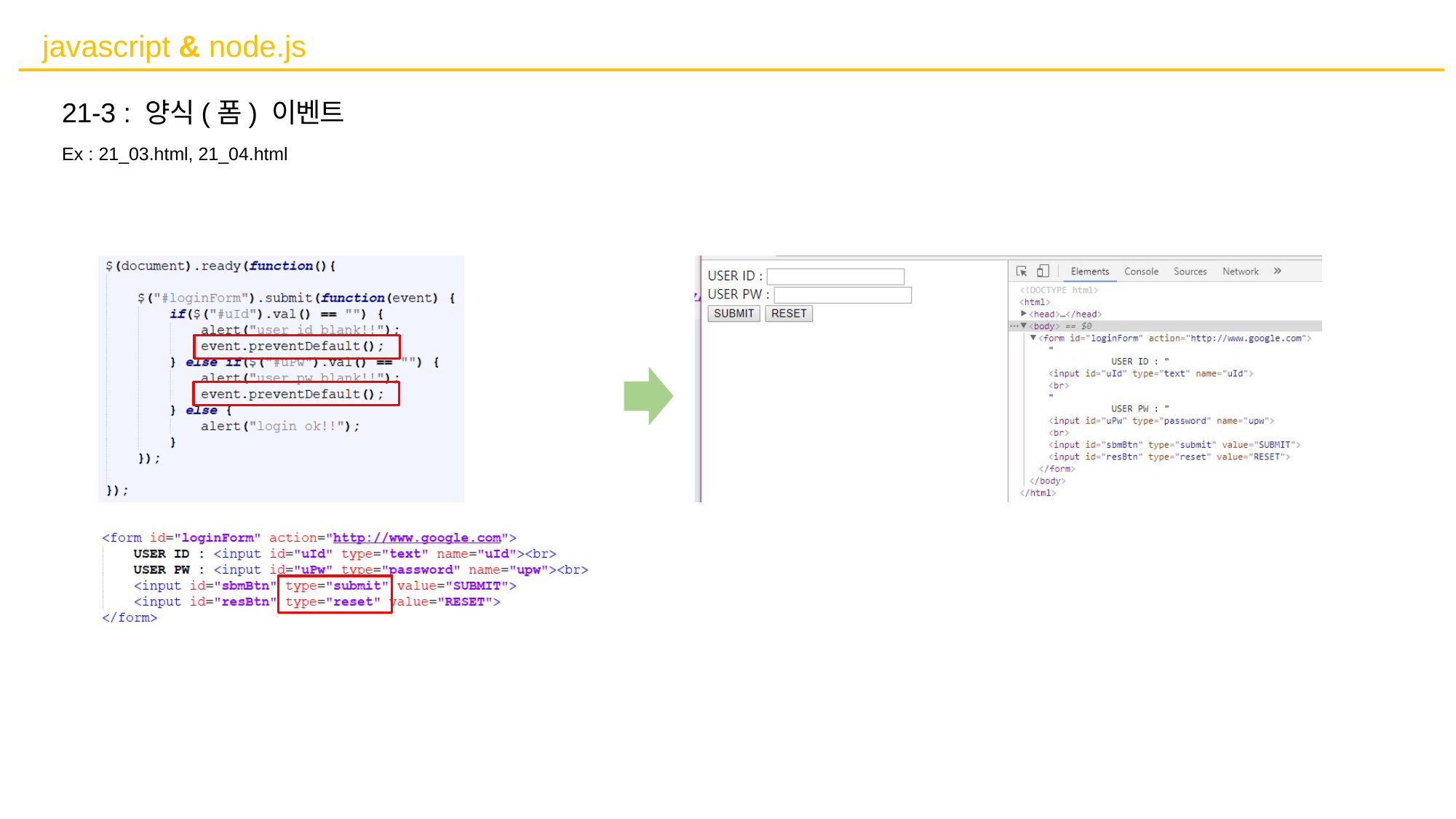

# javascript & node.js

21-3 : 양식(폼) 이벤트
Ex : 21_03.html, 21_04.html